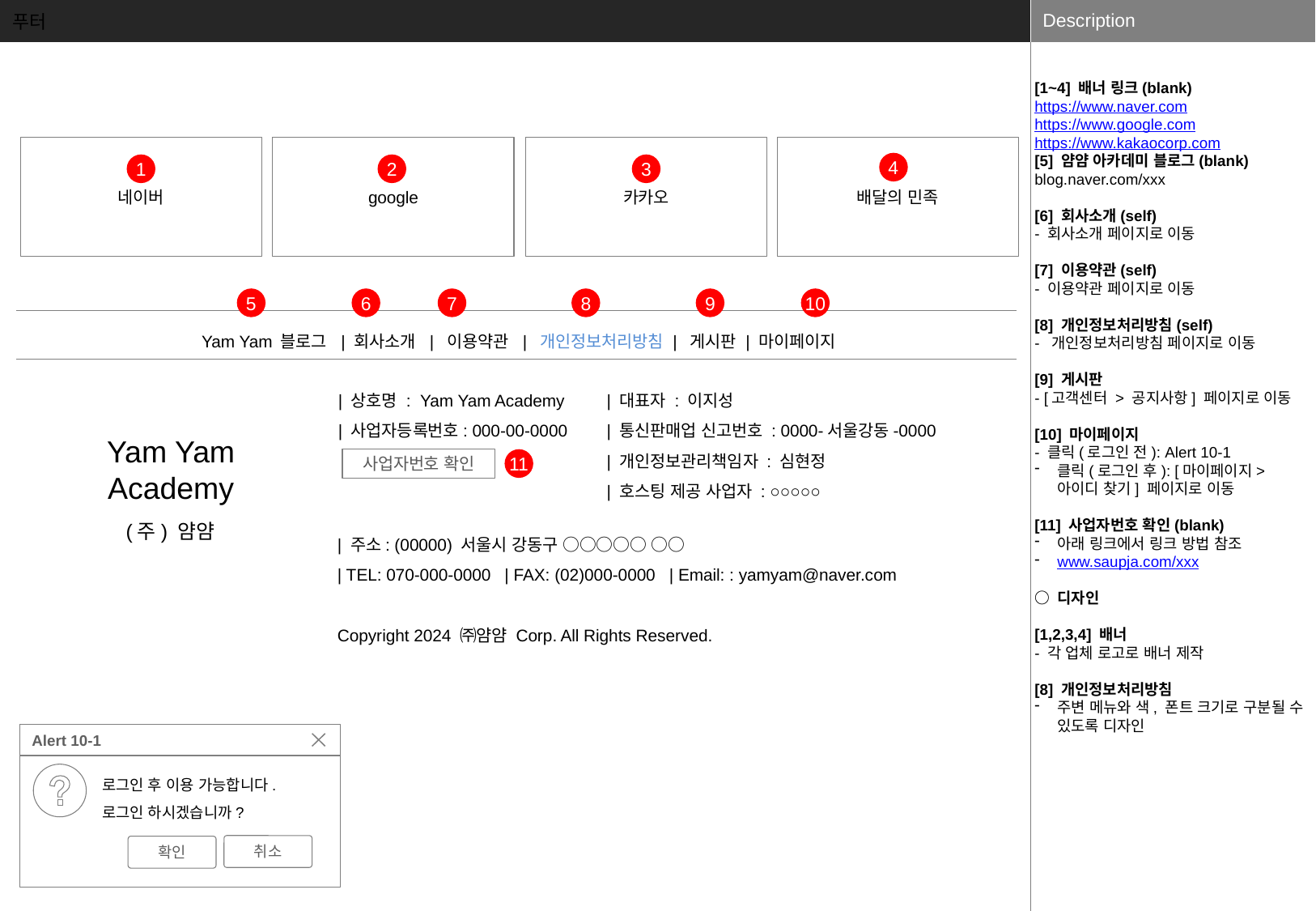

푸터

[1~4] 배너 링크(blank)
https://www.naver.com
https://www.google.com
https://www.kakaocorp.com
[5] 얌얌 아카데미 블로그(blank)
blog.naver.com/xxx

[6] 회사소개(self)
- 회사소개 페이지로 이동

[7] 이용약관(self)
- 이용약관 페이지로 이동

[8] 개인정보처리방침(self)
-  개인정보처리방침 페이지로 이동

[9] 게시판
- [고객센터 > 공지사항] 페이지로 이동

[10] 마이페이지
- 클릭(로그인 전): Alert 10-1
클릭(로그인 후): [마이페이지>아이디 찾기] 페이지로 이동

[11] 사업자번호 확인(blank)
아래 링크에서 링크 방법 참조
www.saupja.com/xxx

○ 디자인

[1,2,3,4] 배너
- 각 업체 로고로 배너 제작

[8] 개인정보처리방침
주변 메뉴와 색, 폰트 크기로 구분될 수 있도록 디자인
google
카카오
배달의 민족
네이버
4
1
2
3
5
6
7
8
9
10
| Yam Yam 블로그 | 회사소개 | 이용약관 | 개인정보처리방침 | 게시판 | 마이페이지 |
| --- |
| 상호명 :  Yam Yam Academy
| 사업자등록번호: 000-00-0000
| 대표자 : 이지성
| 통신판매업 신고번호 : 0000-서울강동-0000
| 개인정보관리책임자 : 심현정
| 호스팅 제공 사업자 : ○○○○○
Yam Yam Academy
사업자번호 확인
11
(주) 얌얌
| 주소: (00000) 서울시 강동구 ○○○○○ ○○
| TEL: 070-000-0000   | FAX: (02)000-0000   | Email: : yamyam@naver.com

Copyright 2024 ㈜얌얌 Corp. All Rights Reserved.
Alert 10-1

로그인 후 이용 가능합니다.
로그인 하시겠습니까?

취소
확인
Abort